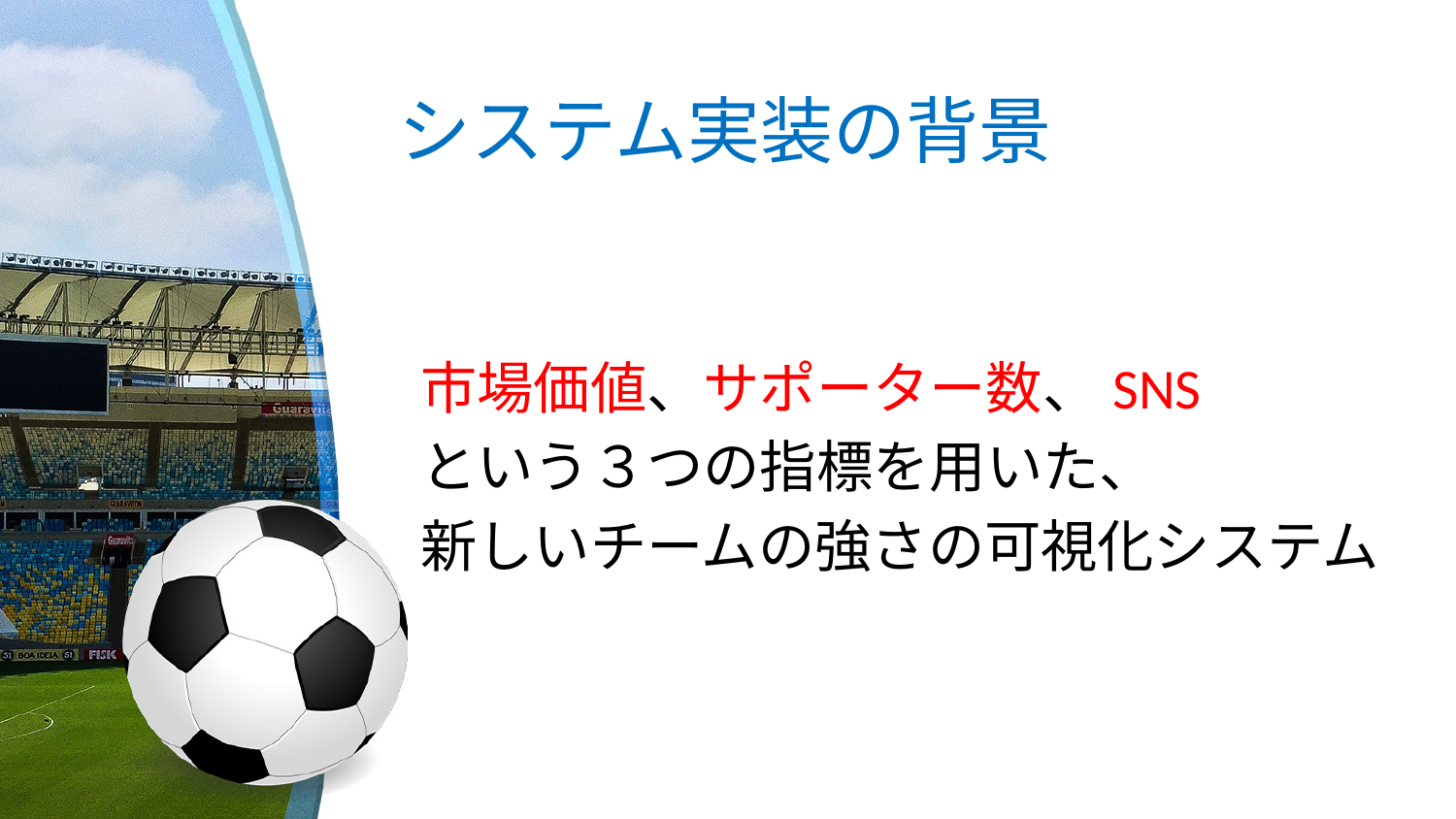

# システム実装の背景

市場価値、サポーター数、SNS
という３つの指標を用いた、
新しいチームの強さの可視化システム